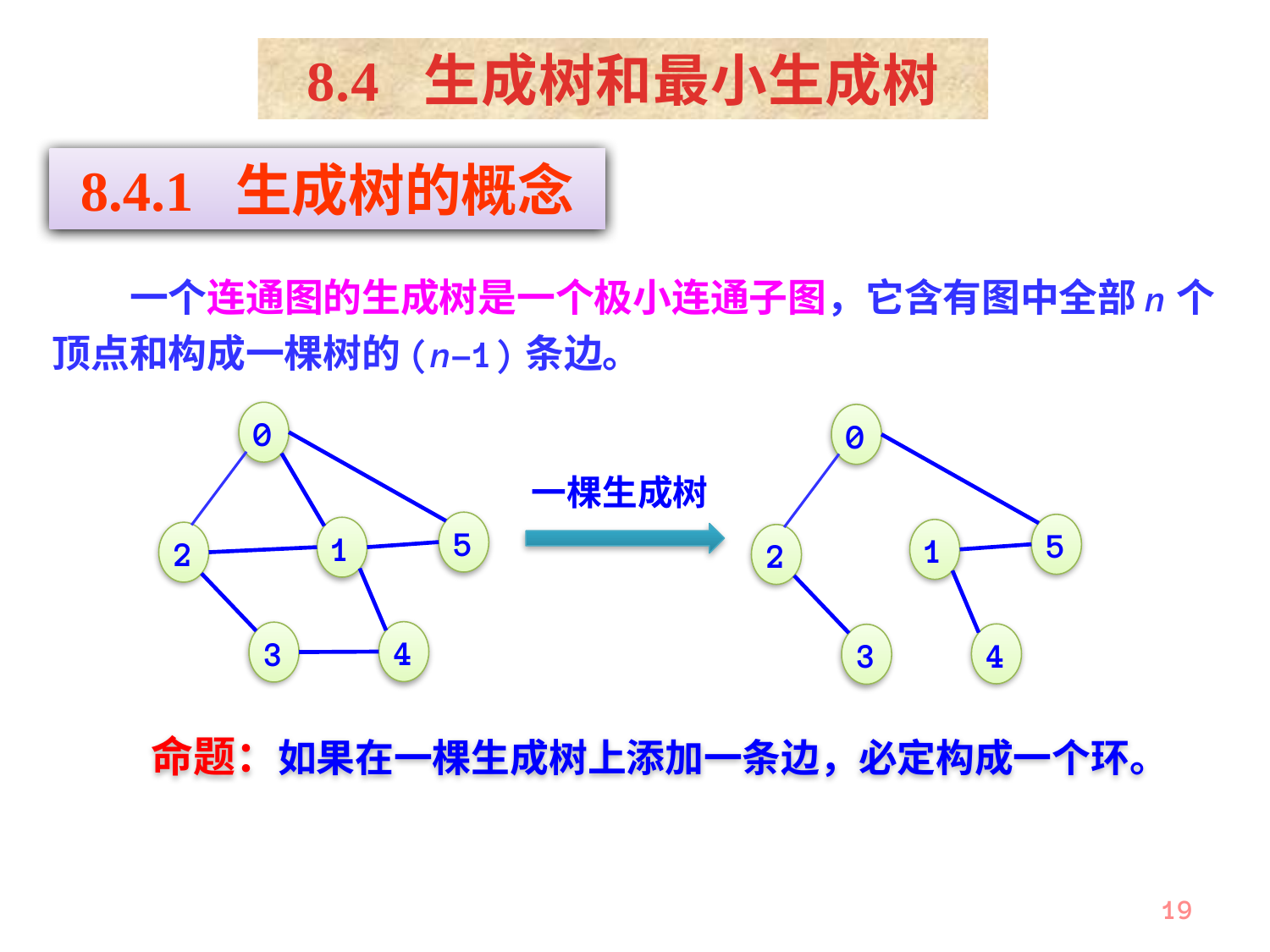

8.4  生成树和最小生成树
8.4.1  生成树的概念
　　一个连通图的生成树是一个极小连通子图，它含有图中全部n个顶点和构成一棵树的(n-1)条边。
0

5
1
2
4
3
0

5
1
2
4
3
一棵生成树

 命题：如果在一棵生成树上添加一条边，必定构成一个环。
19